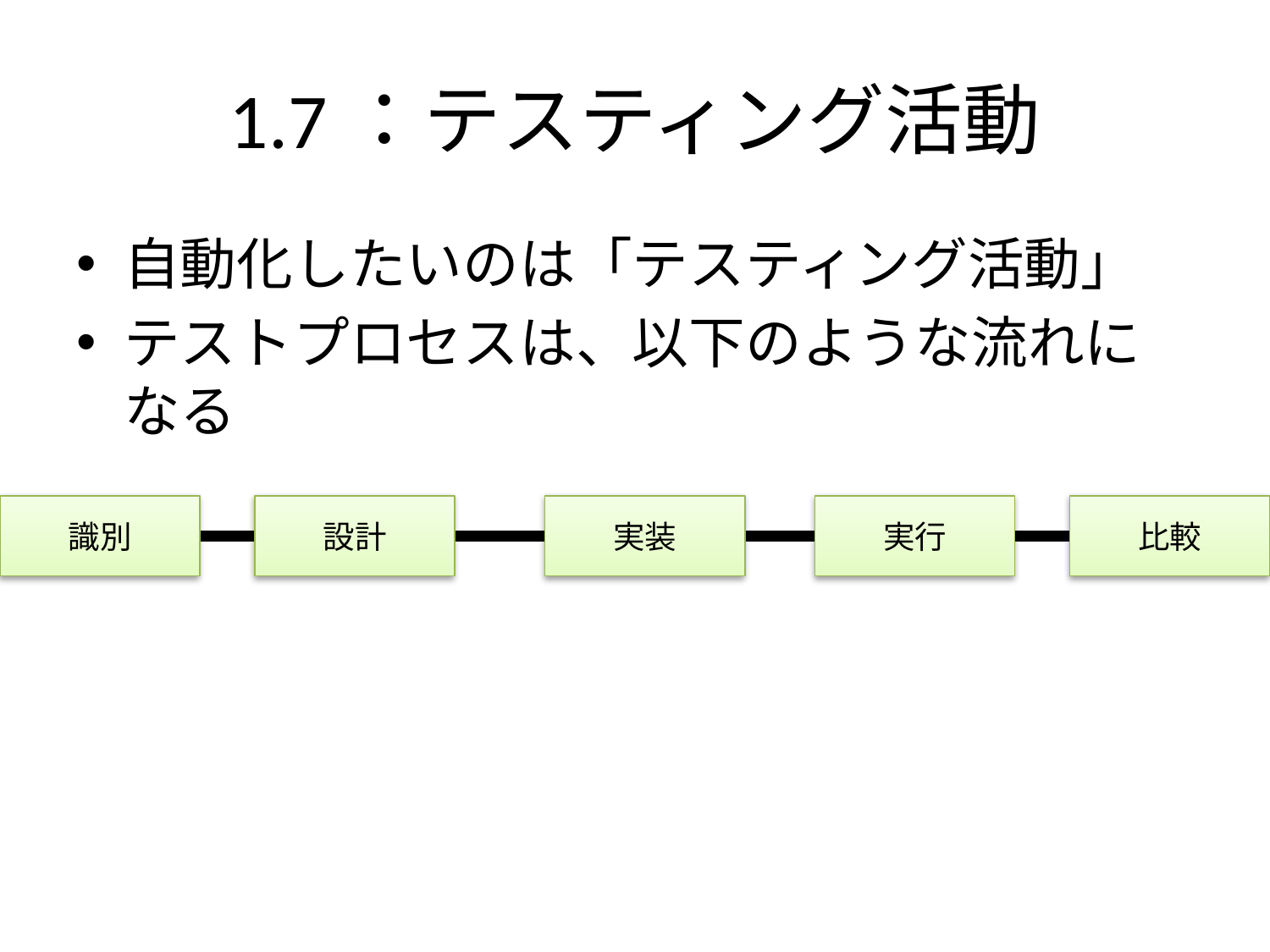

# 1.7：テスティング活動
自動化したいのは「テスティング活動」
テストプロセスは、以下のような流れになる
識別
設計
実装
実行
比較